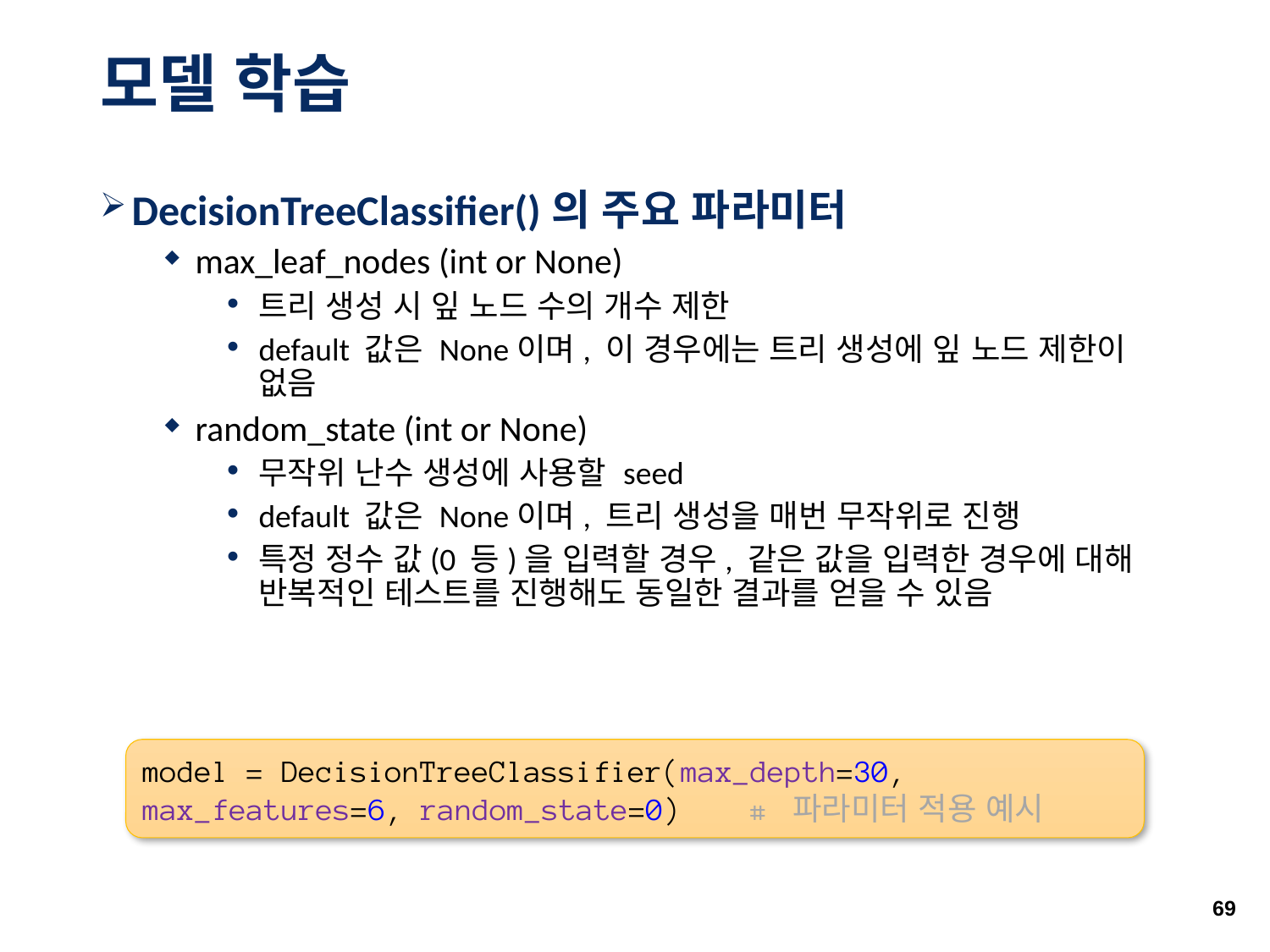

# 모델 학습
DecisionTreeClassifier()의 주요 파라미터
max_leaf_nodes (int or None)
트리 생성 시 잎 노드 수의 개수 제한
default 값은 None이며, 이 경우에는 트리 생성에 잎 노드 제한이 없음
random_state (int or None)
무작위 난수 생성에 사용할 seed
default 값은 None이며, 트리 생성을 매번 무작위로 진행
특정 정수 값(0 등)을 입력할 경우, 같은 값을 입력한 경우에 대해 반복적인 테스트를 진행해도 동일한 결과를 얻을 수 있음
model = DecisionTreeClassifier(max_depth=30, max_features=6, random_state=0)    # 파라미터 적용 예시
69